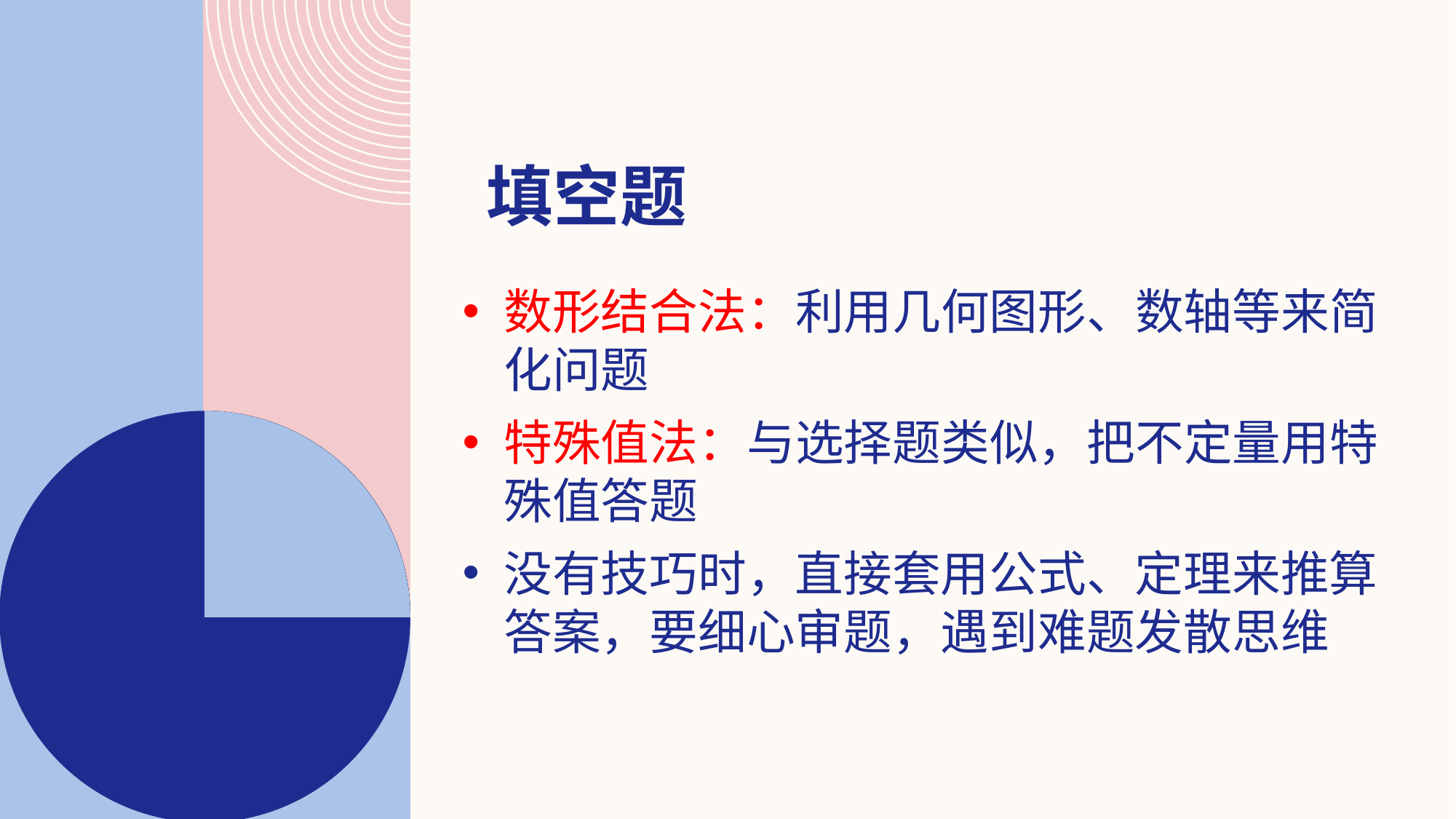

# 填空题
数形结合法：利用几何图形、数轴等来简化问题
特殊值法：与选择题类似，把不定量用特殊值答题
没有技巧时，直接套用公式、定理来推算答案，要细心审题，遇到难题发散思维